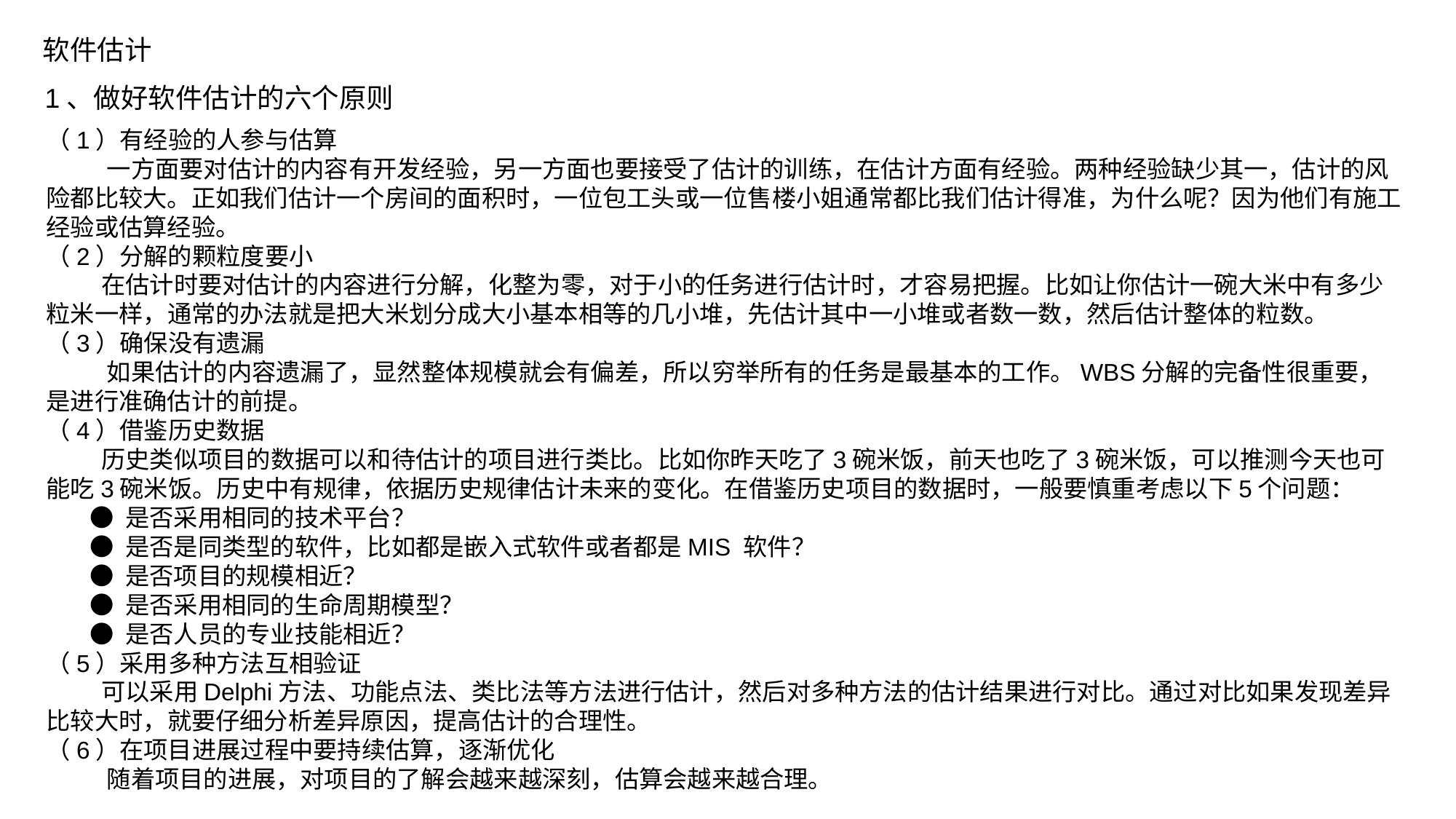

软件估计
1、做好软件估计的六个原则
（1）有经验的人参与估算
          一方面要对估计的内容有开发经验，另一方面也要接受了估计的训练，在估计方面有经验。两种经验缺少其一，估计的风险都比较大。正如我们估计一个房间的面积时，一位包工头或一位售楼小姐通常都比我们估计得准，为什么呢？因为他们有施工经验或估算经验。
（2）分解的颗粒度要小
         在估计时要对估计的内容进行分解，化整为零，对于小的任务进行估计时，才容易把握。比如让你估计一碗大米中有多少粒米一样，通常的办法就是把大米划分成大小基本相等的几小堆，先估计其中一小堆或者数一数，然后估计整体的粒数。
（3）确保没有遗漏
          如果估计的内容遗漏了，显然整体规模就会有偏差，所以穷举所有的任务是最基本的工作。WBS分解的完备性很重要，是进行准确估计的前提。
（4）借鉴历史数据
         历史类似项目的数据可以和待估计的项目进行类比。比如你昨天吃了3碗米饭，前天也吃了3碗米饭，可以推测今天也可能吃3碗米饭。历史中有规律，依据历史规律估计未来的变化。在借鉴历史项目的数据时，一般要慎重考虑以下5个问题：
        ● 是否采用相同的技术平台？
        ● 是否是同类型的软件，比如都是嵌入式软件或者都是MIS 软件？
        ● 是否项目的规模相近？
        ● 是否采用相同的生命周期模型？
        ● 是否人员的专业技能相近？
（5）采用多种方法互相验证
         可以采用Delphi方法、功能点法、类比法等方法进行估计，然后对多种方法的估计结果进行对比。通过对比如果发现差异比较大时，就要仔细分析差异原因，提高估计的合理性。
（6）在项目进展过程中要持续估算，逐渐优化
          随着项目的进展，对项目的了解会越来越深刻，估算会越来越合理。